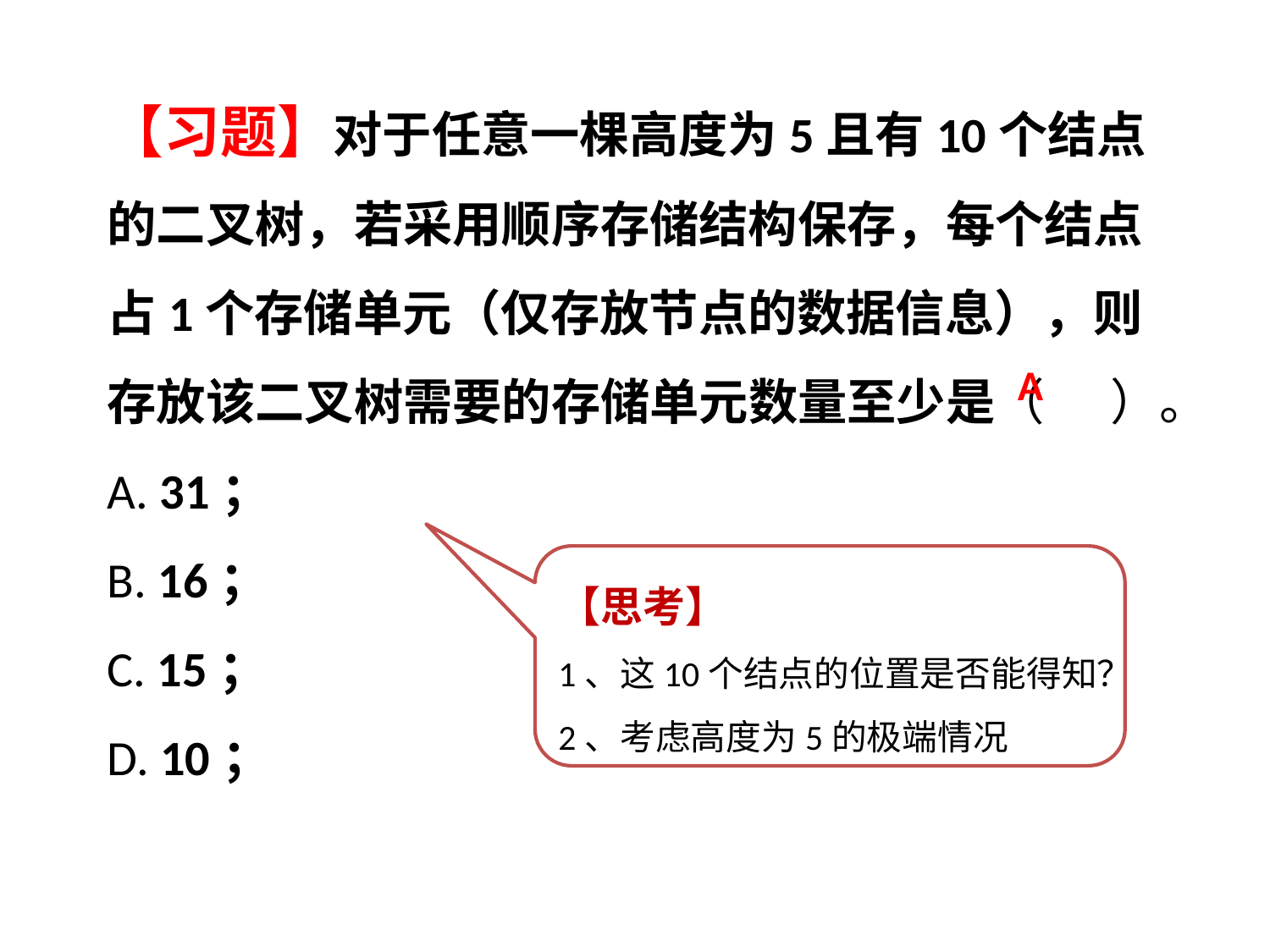

【习题】对于任意一棵高度为5且有10个结点的二叉树，若采用顺序存储结构保存，每个结点占1个存储单元（仅存放节点的数据信息），则存放该二叉树需要的存储单元数量至少是（      ）。
A. 31；
B. 16；
C. 15；
D. 10；
A
【思考】
1、这10个结点的位置是否能得知？
2、考虑高度为5的极端情况